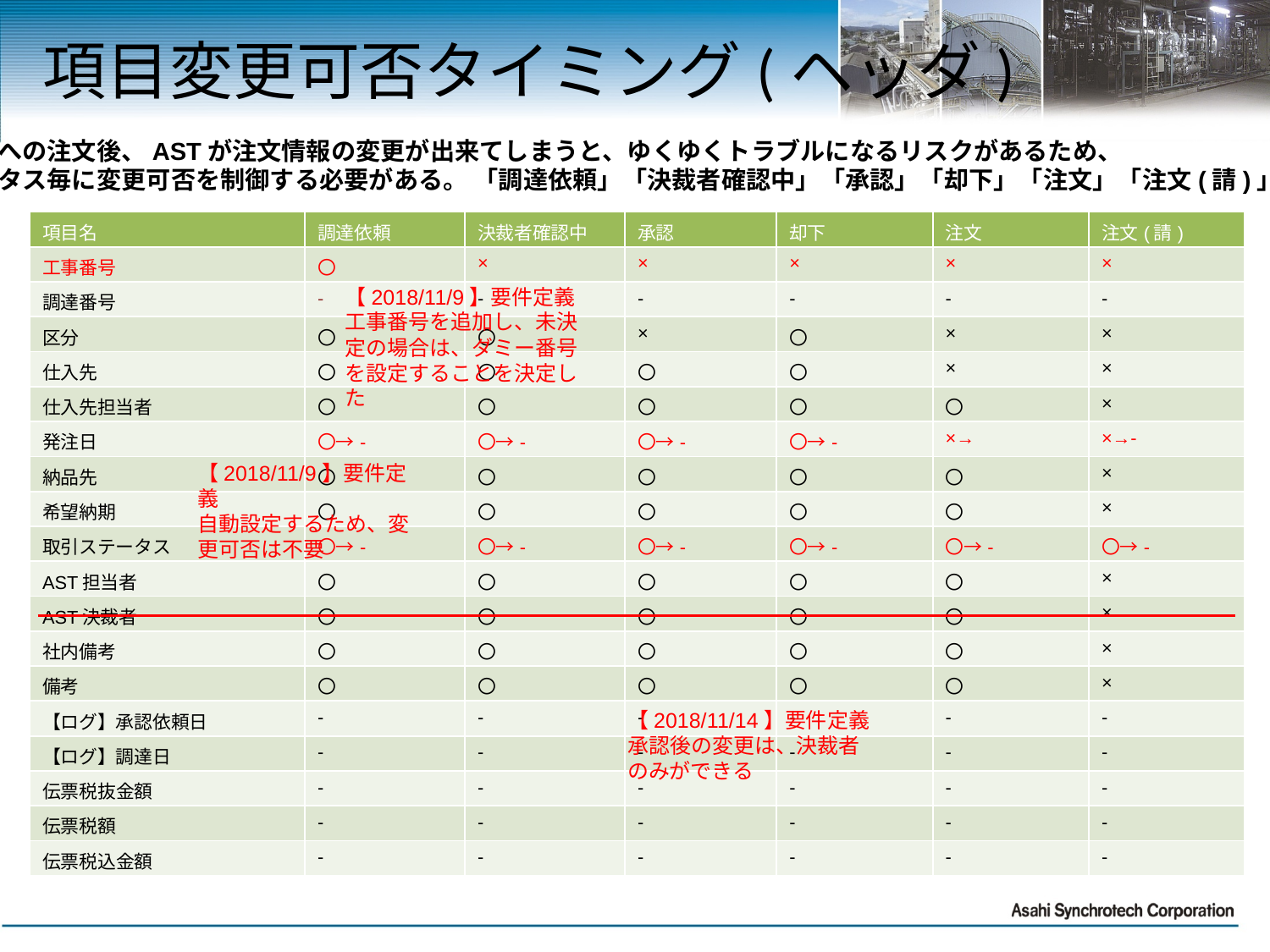

# 項目変更可否タイミング(ヘッダ)
仕入先への注文後、ASTが注文情報の変更が出来てしまうと、ゆくゆくトラブルになるリスクがあるため、
ステータス毎に変更可否を制御する必要がある。 「調達依頼」「決裁者確認中」「承認」「却下」「注文」「注文(請)」
| 項目名 | 調達依頼 | 決裁者確認中 | 承認 | 却下 | 注文 | 注文(請) |
| --- | --- | --- | --- | --- | --- | --- |
| 工事番号 | 〇 | × | × | × | × | × |
| 調達番号 | - | - | - | - | - | - |
| 区分 | 〇 | 〇 | × | 〇 | × | × |
| 仕入先 | 〇 | 〇 | 〇 | 〇 | × | × |
| 仕入先担当者 | 〇 | 〇 | 〇 | 〇 | 〇 | × |
| 発注日 | 〇→- | 〇→- | 〇→- | 〇→- | ×→ | ×→- |
| 納品先 | 〇 | 〇 | 〇 | 〇 | 〇 | × |
| 希望納期 | 〇 | 〇 | 〇 | 〇 | 〇 | × |
| 取引ステータス | 〇→- | 〇→- | 〇→- | 〇→- | 〇→- | 〇→- |
| AST担当者 | 〇 | 〇 | 〇 | 〇 | 〇 | × |
| AST決裁者 | 〇 | 〇 | 〇 | 〇 | 〇 | × |
| 社内備考 | 〇 | 〇 | 〇 | 〇 | 〇 | × |
| 備考 | 〇 | 〇 | 〇 | 〇 | 〇 | × |
| 【ログ】承認依頼日 | - | - | - | - | - | - |
| 【ログ】調達日 | - | - | - | - | - | - |
| 伝票税抜金額 | - | - | - | - | - | - |
| 伝票税額 | - | - | - | - | - | - |
| 伝票税込金額 | - | - | - | - | - | - |
【2018/11/9】要件定義
工事番号を追加し、未決定の場合は、ダミー番号を設定することを決定した
【2018/11/9】要件定義
自動設定するため、変更可否は不要
【2018/11/14】要件定義
承認後の変更は、決裁者のみができる